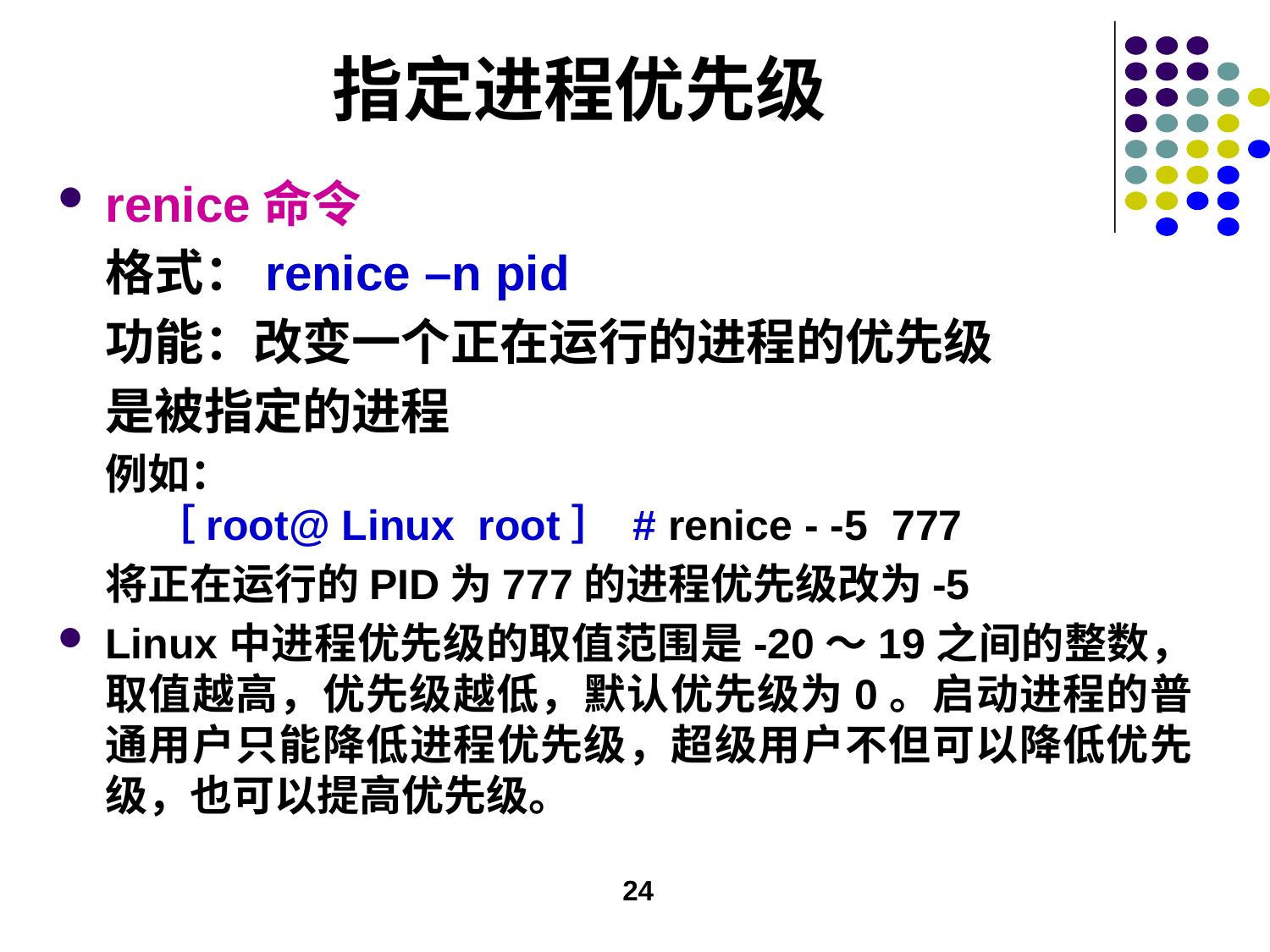

# 指定进程优先级
renice命令
格式：renice –n pid
功能：改变一个正在运行的进程的优先级
是被指定的进程
例如：
［root@ Linux  root］ # renice - -5  777
将正在运行的PID为777的进程优先级改为-5
Linux中进程优先级的取值范围是-20～19之间的整数，取值越高，优先级越低，默认优先级为0。启动进程的普通用户只能降低进程优先级，超级用户不但可以降低优先级，也可以提高优先级。

24